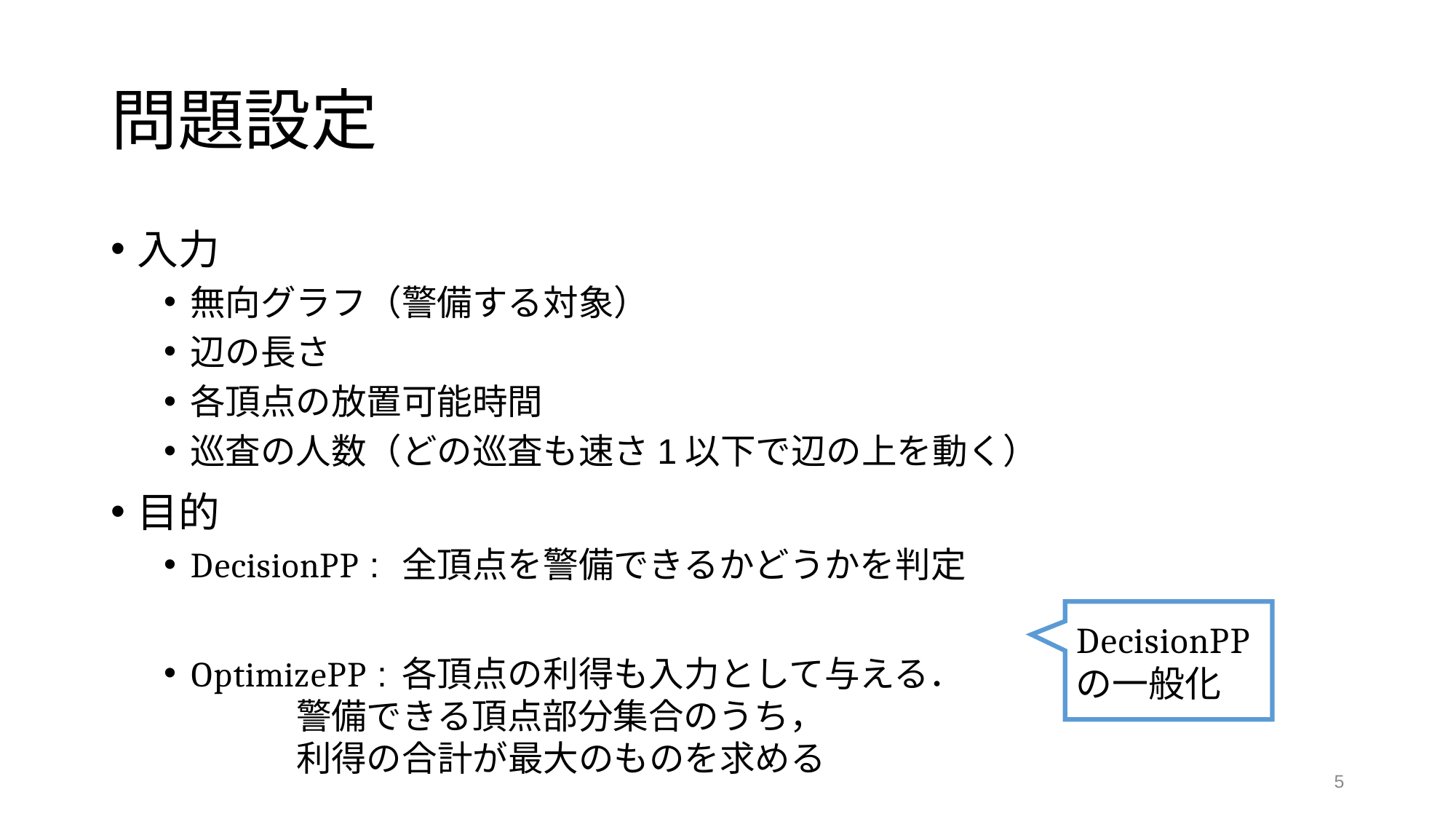

# 問題設定
入力
無向グラフ（警備する対象）
辺の長さ
各頂点の放置可能時間
巡査の人数（どの巡査も速さ1以下で辺の上を動く）
目的
DecisionPP : 	全頂点を警備できるかどうかを判定

OptimizePP : 	各頂点の利得も入力として与える．
			警備できる頂点部分集合のうち，
			利得の合計が最大のものを求める
DecisionPP
の一般化
5